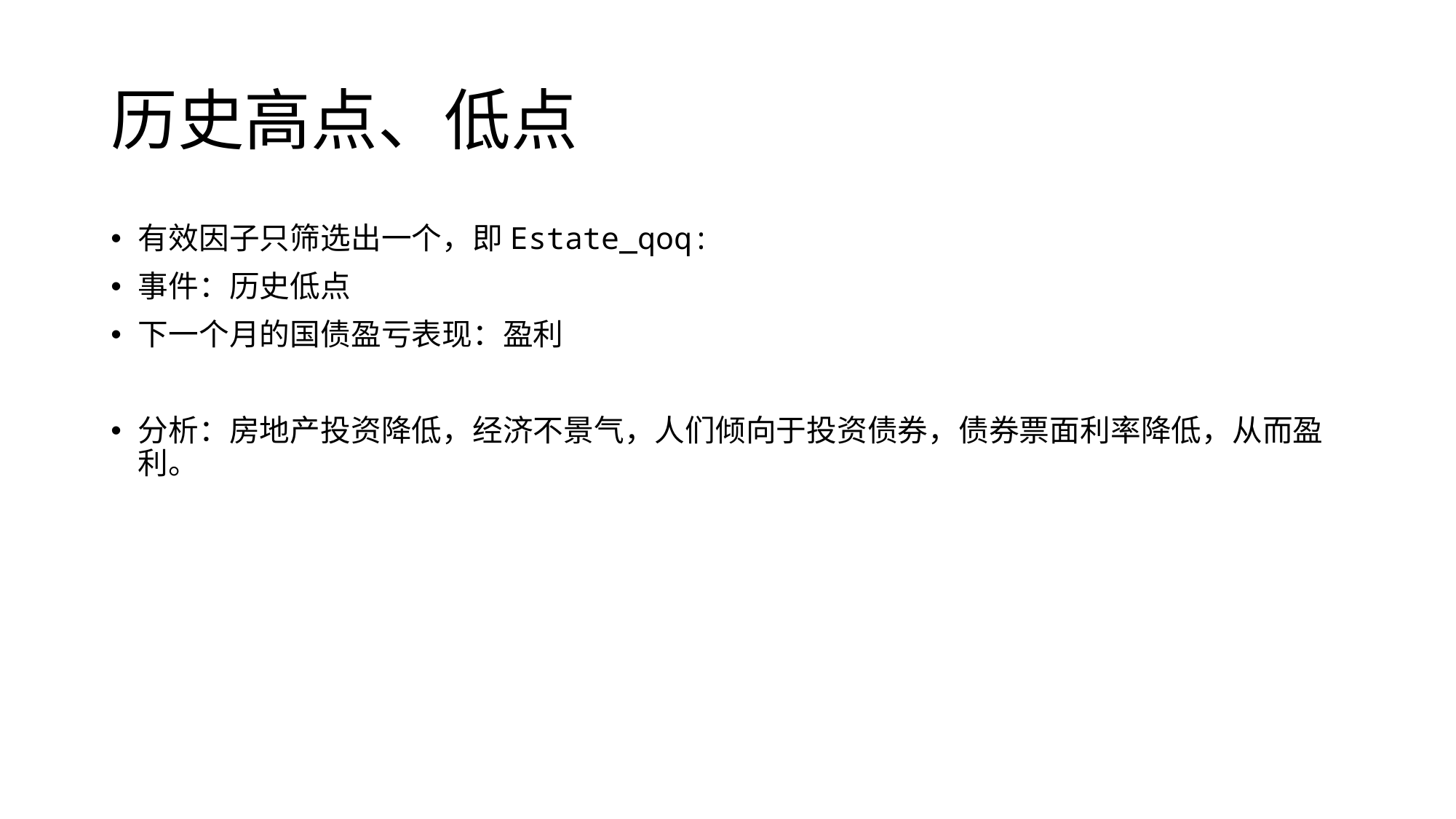

# 历史高点、低点
有效因子只筛选出一个，即Estate_qoq:
事件：历史低点
下一个月的国债盈亏表现：盈利

分析：房地产投资降低，经济不景气，人们倾向于投资债券，债券票面利率降低，从而盈利。